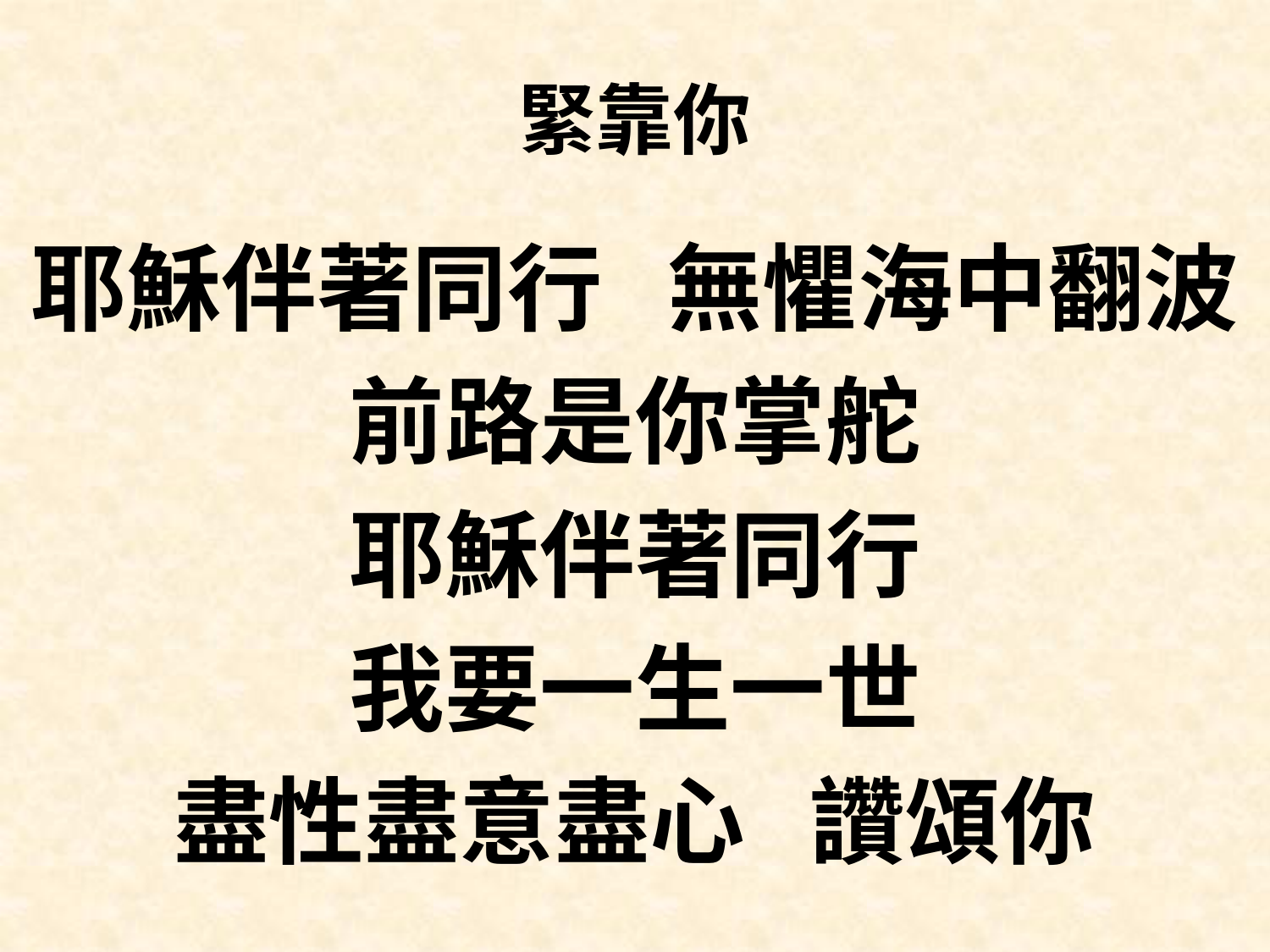

# 緊靠你
耶穌伴著同行   無懼海中翻波
前路是你掌舵
耶穌伴著同行
我要一生一世
盡性盡意盡心   讚頌你